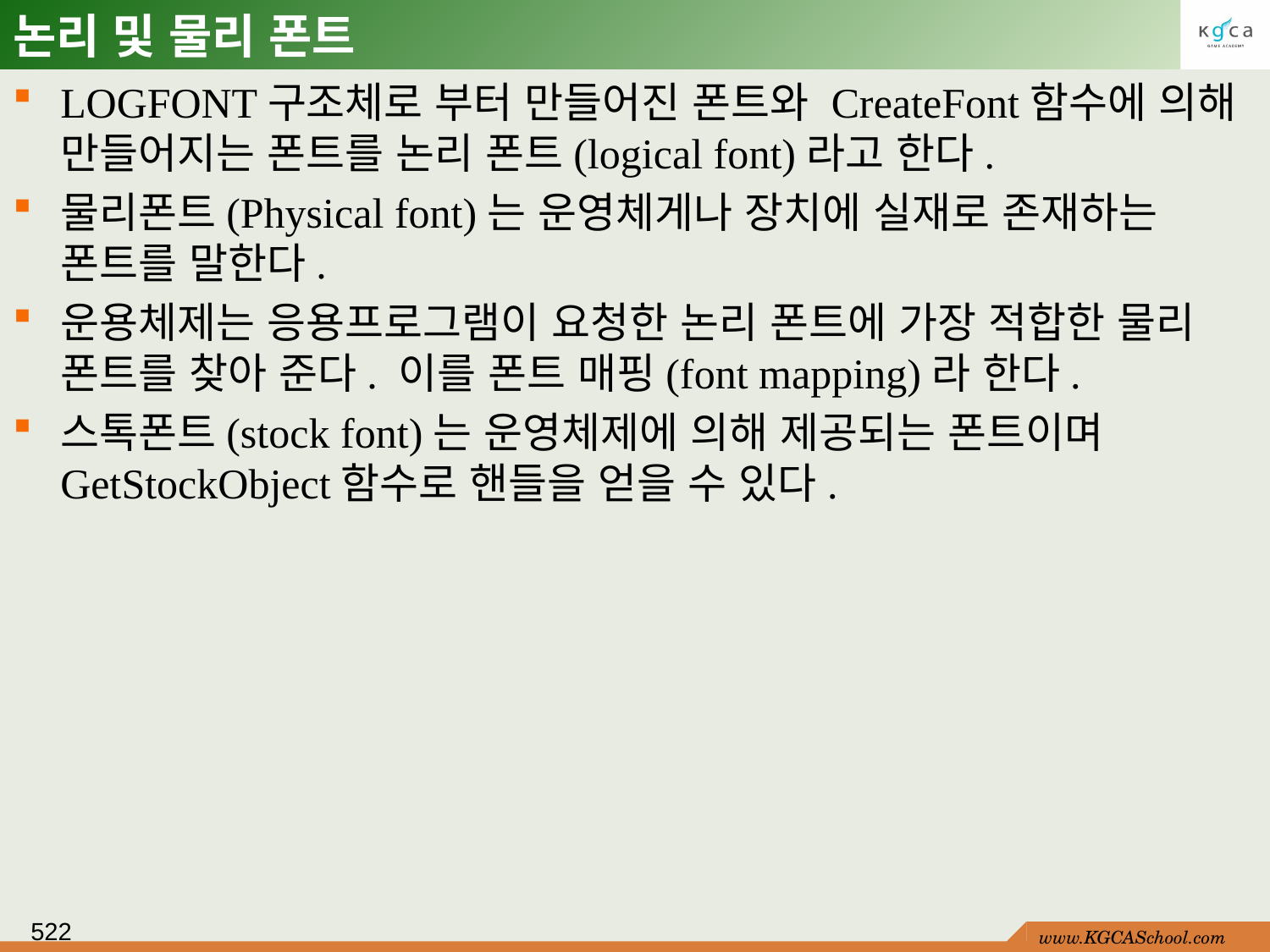

# 논리 및 물리 폰트
LOGFONT구조체로 부터 만들어진 폰트와 CreateFont함수에 의해 만들어지는 폰트를 논리 폰트(logical font)라고 한다.
물리폰트(Physical font)는 운영체게나 장치에 실재로 존재하는 폰트를 말한다.
운용체제는 응용프로그램이 요청한 논리 폰트에 가장 적합한 물리 폰트를 찾아 준다. 이를 폰트 매핑(font mapping)라 한다.
스톡폰트(stock font)는 운영체제에 의해 제공되는 폰트이며 GetStockObject함수로 핸들을 얻을 수 있다.
522